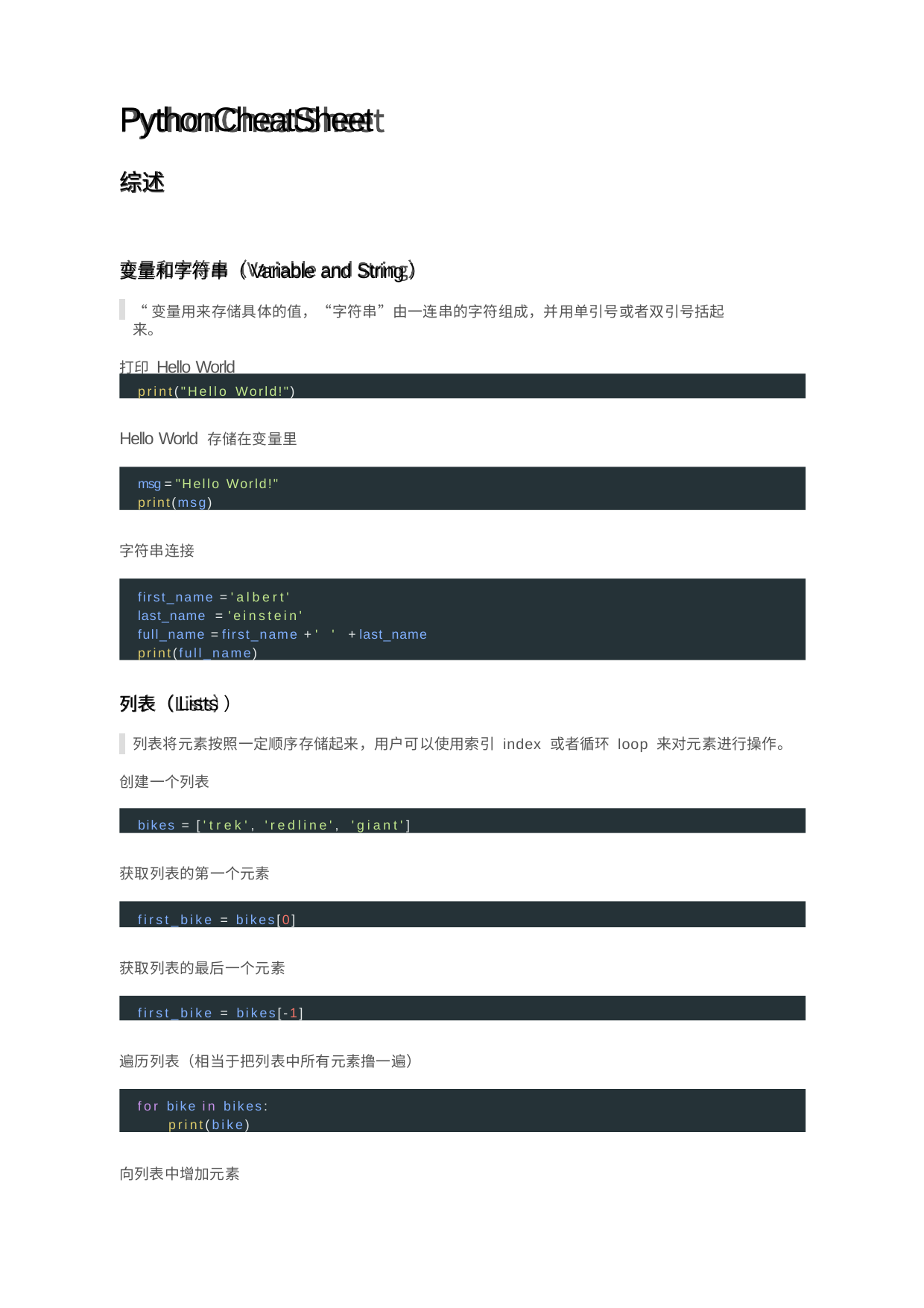

PythonCheatSheet

综述

变量和字符串（Variable and String）

“变量用来存储具体的值，“字符串”由一连串的字符组成，并用单引号或者双引号括起来。

打印Hello World

print("Hello World!")
Hello World 存储在变量⾥
msg = "Hello World!"  print(msg)
字符串连接
first_name = 'albert'  last_name  = 'einstein'
full_name = first_name + ' ' + last_name  print(full_name)
列表（Lists）

列表将元素按照一定顺序存储起来，用户可以使用索引 index 或者循环 loop 来对元素进行操作。

创建⼀个列表

bikes =  ['trek', 'redline', 'giant']
获取列表的第⼀个元素
first_bike =  bikes[0]
获取列表的最后⼀个元素
first_bike =  bikes[-1]
遍历列表（相当于把列表中所有元素撸⼀遍）
for bike in bikes:  print(bike)
向列表中增加元素